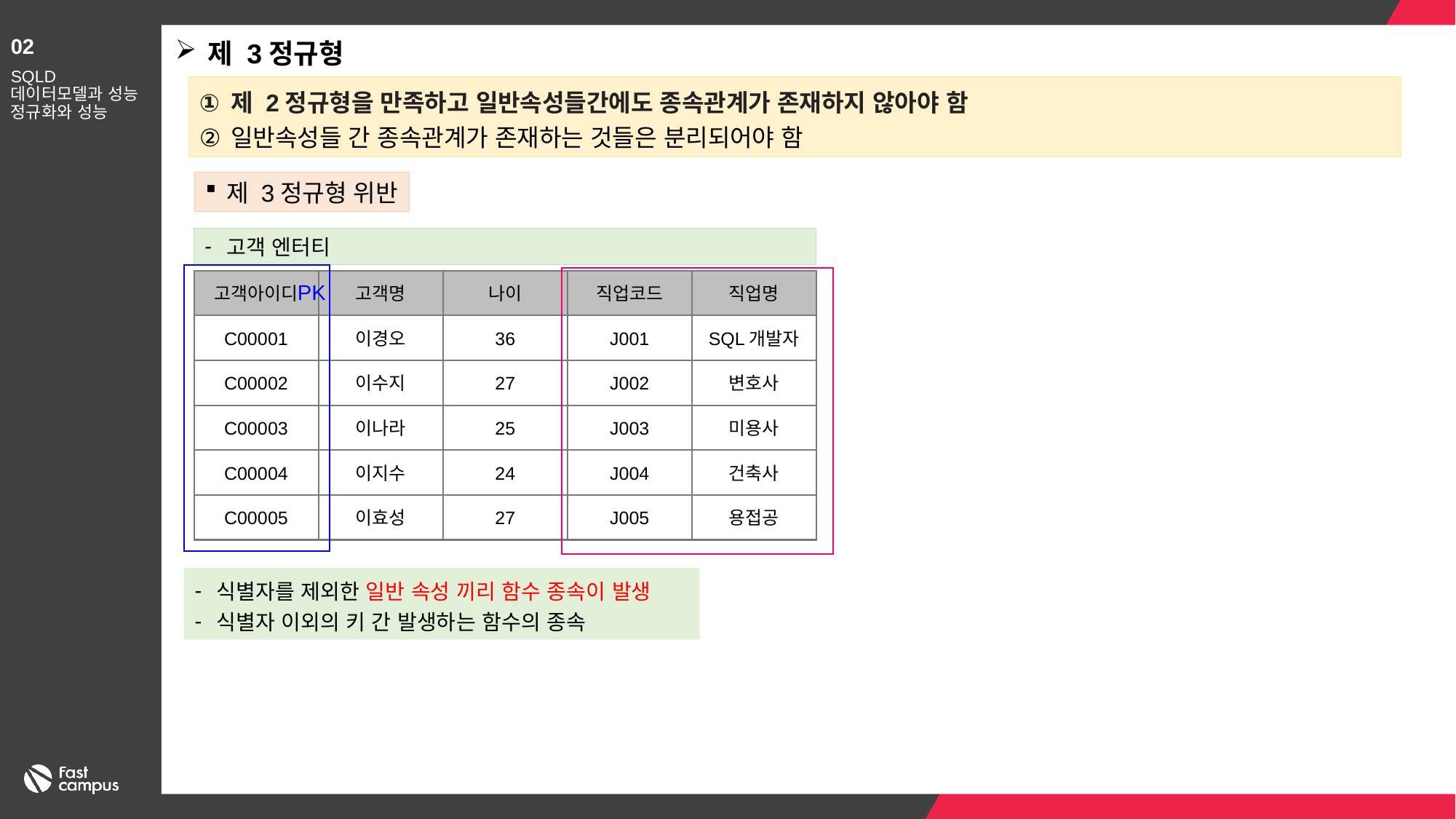

02
제 3정규형
SQLD
데이터모델과 성능
정규화와 성능

제 2정규형을 만족하고 일반속성들간에도 종속관계가 존재하지 않아야 함
일반속성들 간 종속관계가 존재하는 것들은 분리되어야 함
제 3정규형 위반
고객 엔터티

고객아이디
직업명
직업코드
고객명
나이
PK
SQL개발자
C00001
J001
36
이경오
변호사
C00002
J002
이수지
27
미용사
C00003
J003
25
이나라
건축사
C00004
J004
24
이지수
용접공
C00005
J005
27
이효성
식별자를 제외한 일반 속성 끼리 함수 종속이 발생
식별자 이외의 키 간 발생하는 함수의 종속